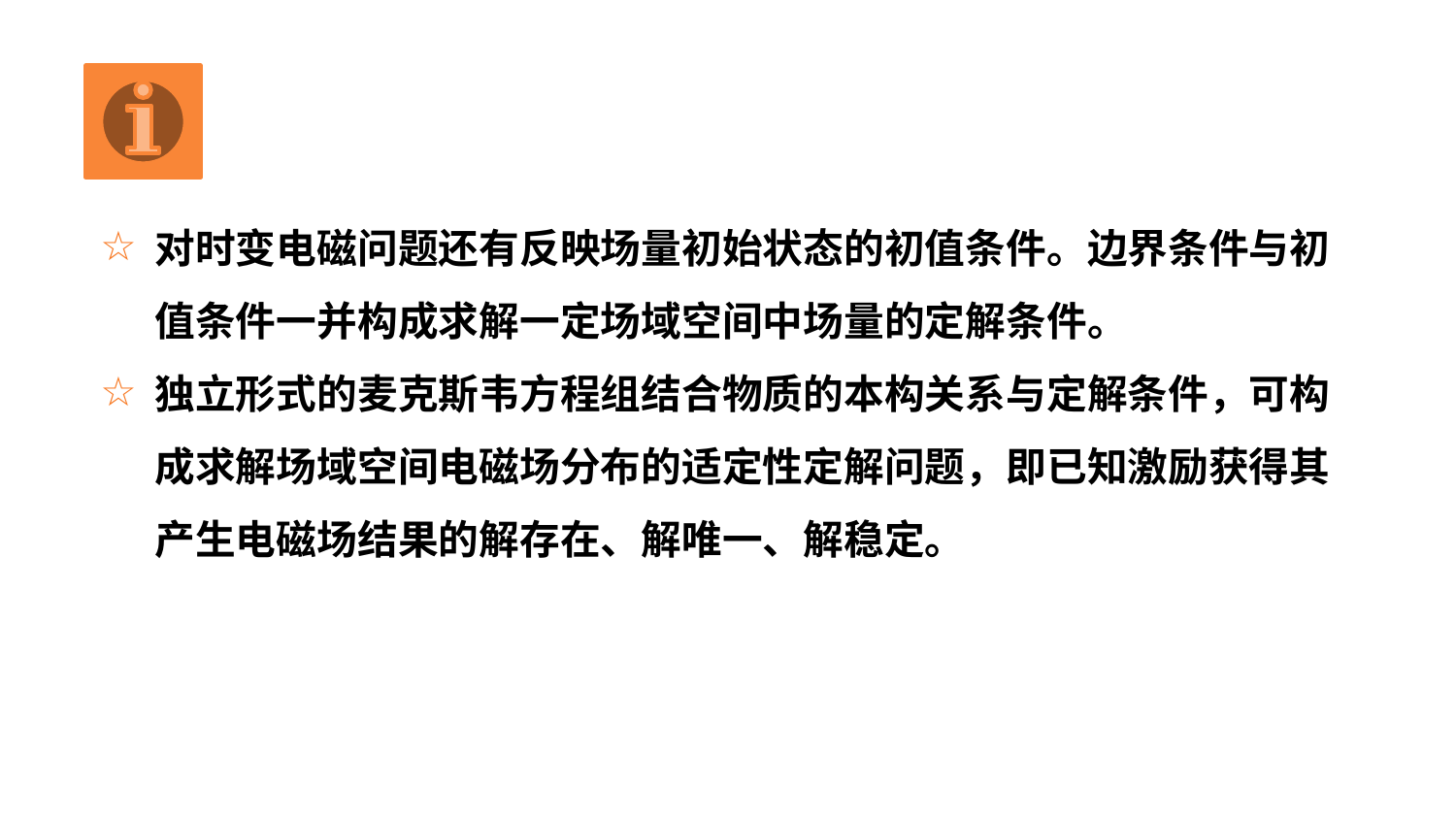

对时变电磁问题还有反映场量初始状态的初值条件。边界条件与初值条件一并构成求解一定场域空间中场量的定解条件。
独立形式的麦克斯韦方程组结合物质的本构关系与定解条件，可构成求解场域空间电磁场分布的适定性定解问题，即已知激励获得其产生电磁场结果的解存在、解唯一、解稳定。